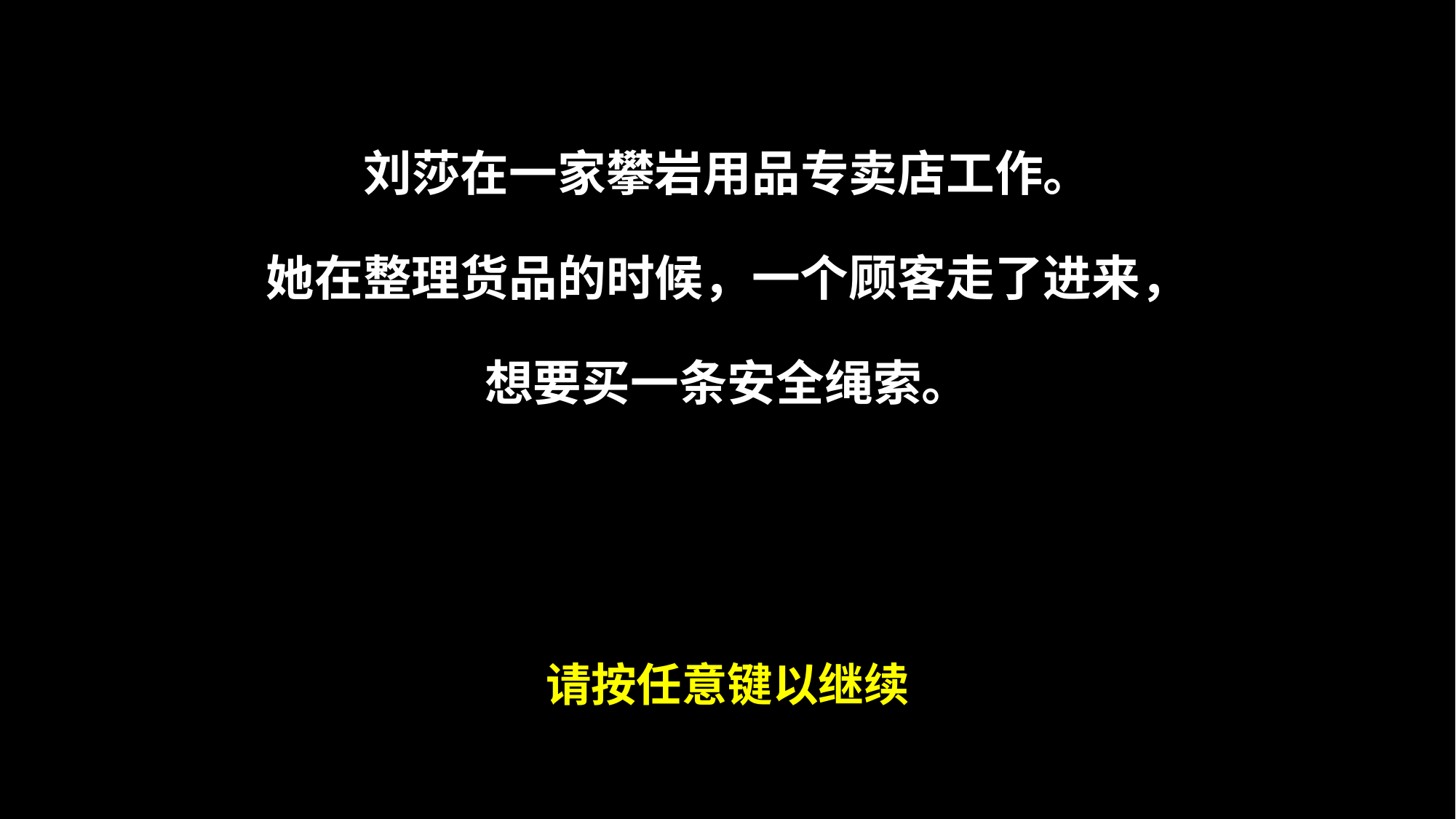

# 刘莎在一家攀岩用品专卖店工作。 她在整理货品的时候，一个顾客走了进来， 想要买一条安全绳索。
请按任意键以继续